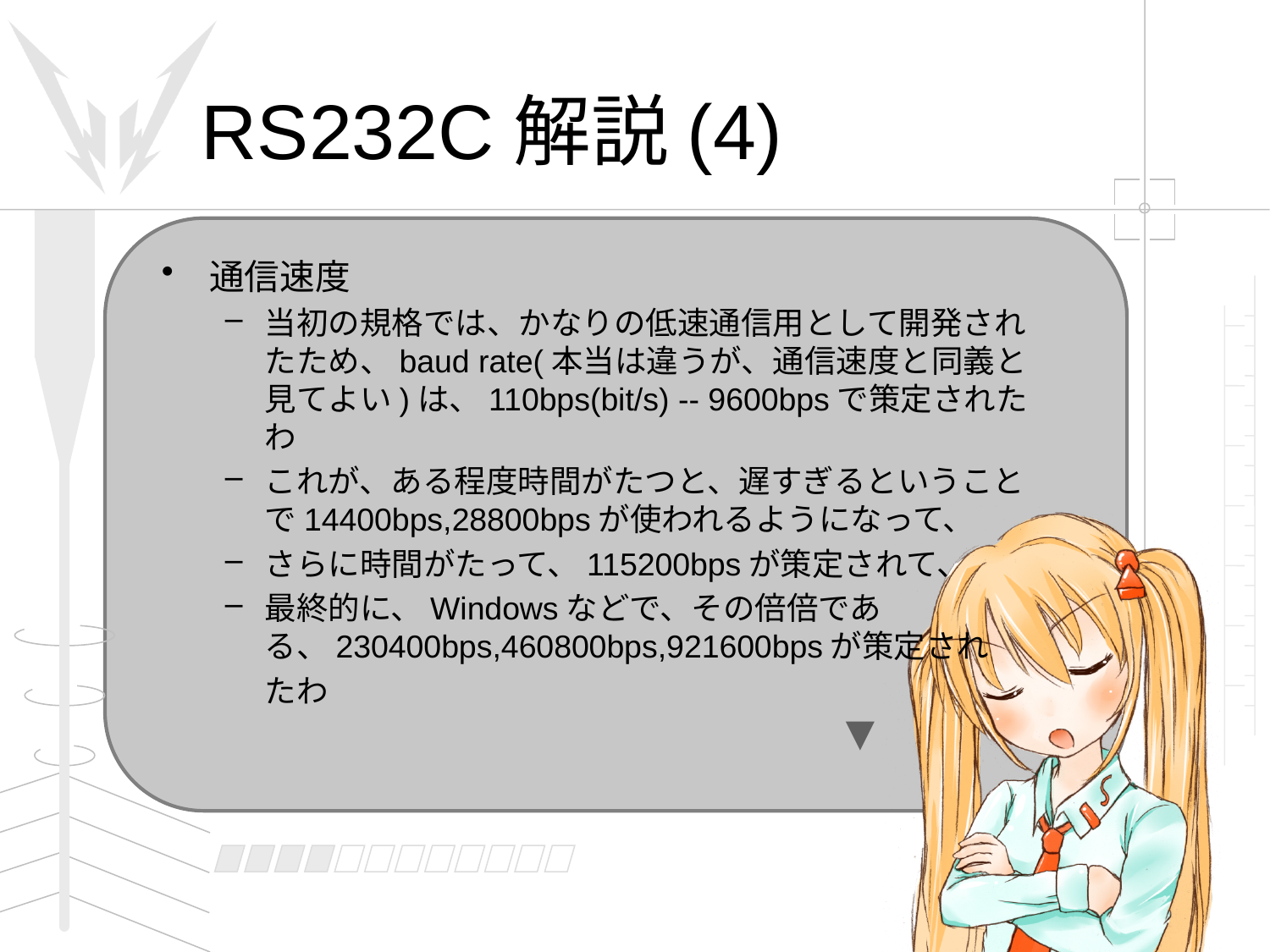

# RS232C解説(4)
通信速度
当初の規格では、かなりの低速通信用として開発されたため、baud rate(本当は違うが、通信速度と同義と見てよい)は、110bps(bit/s) -- 9600bpsで策定されたわ
これが、ある程度時間がたつと、遅すぎるということで14400bps,28800bpsが使われるようになって、
さらに時間がたって、115200bpsが策定されて、
最終的に、Windowsなどで、その倍倍である、230400bps,460800bps,921600bpsが策定され
	たわ